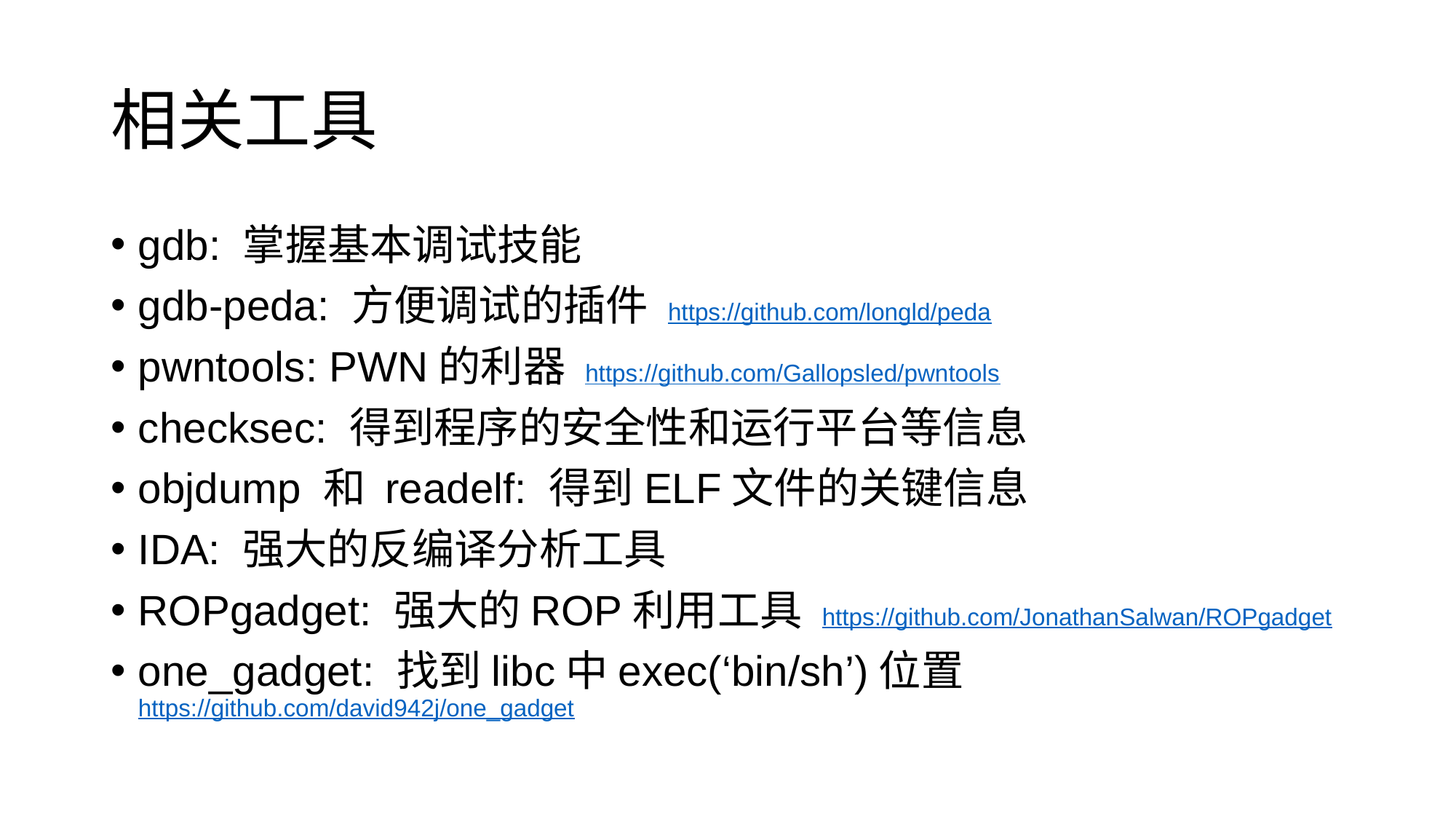

# 相关工具
gdb: 掌握基本调试技能
gdb-peda: 方便调试的插件 https://github.com/longld/peda
pwntools: PWN的利器 https://github.com/Gallopsled/pwntools
checksec: 得到程序的安全性和运行平台等信息
objdump 和 readelf: 得到ELF文件的关键信息
IDA: 强大的反编译分析工具
ROPgadget: 强大的ROP利用工具 https://github.com/JonathanSalwan/ROPgadget
one_gadget: 找到libc中exec(‘bin/sh’)位置 https://github.com/david942j/one_gadget